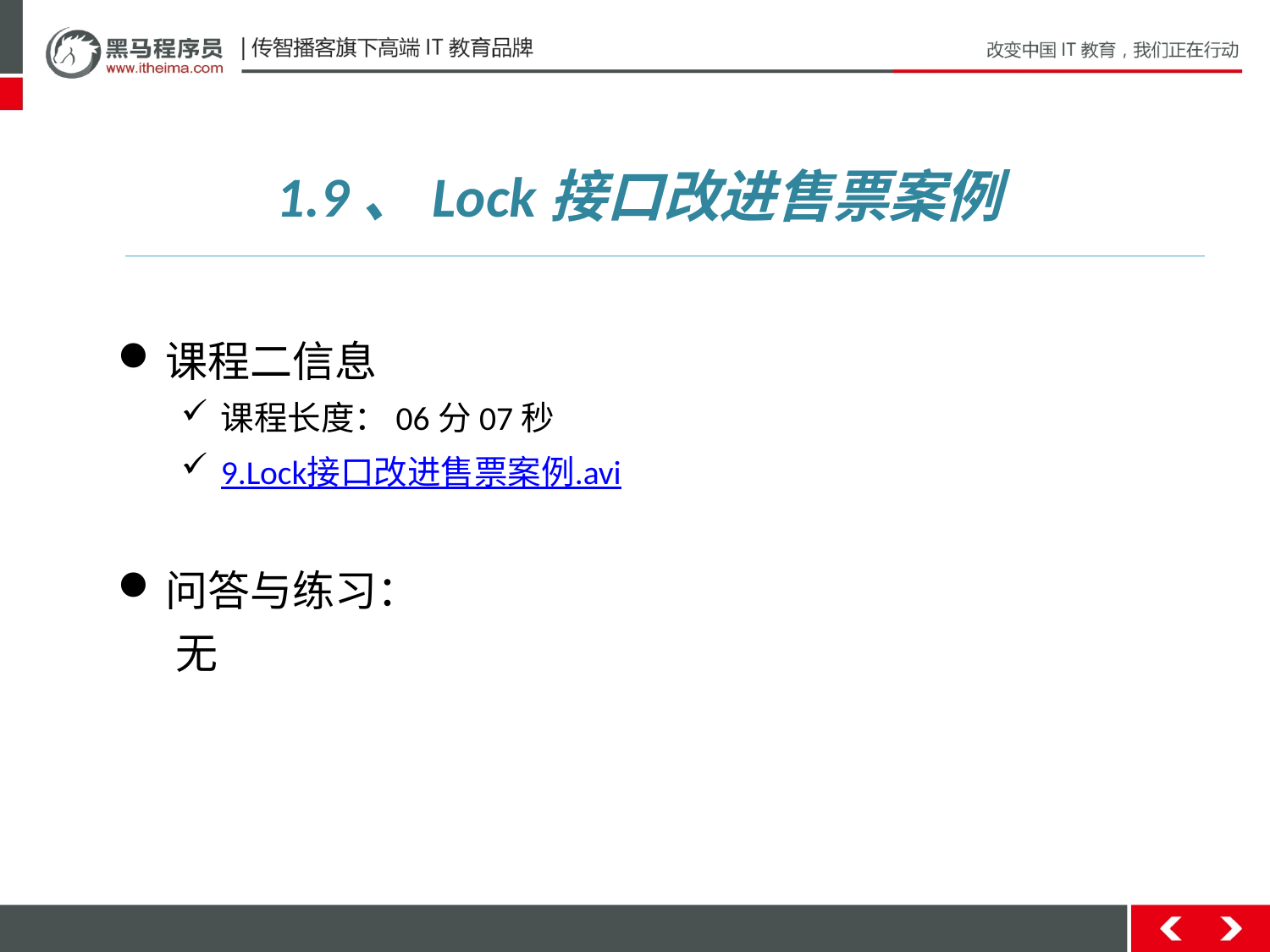

1.9、Lock接口改进售票案例

课程二信息
课程长度：06分07秒
9.Lock接口改进售票案例.avi

问答与练习：
     无